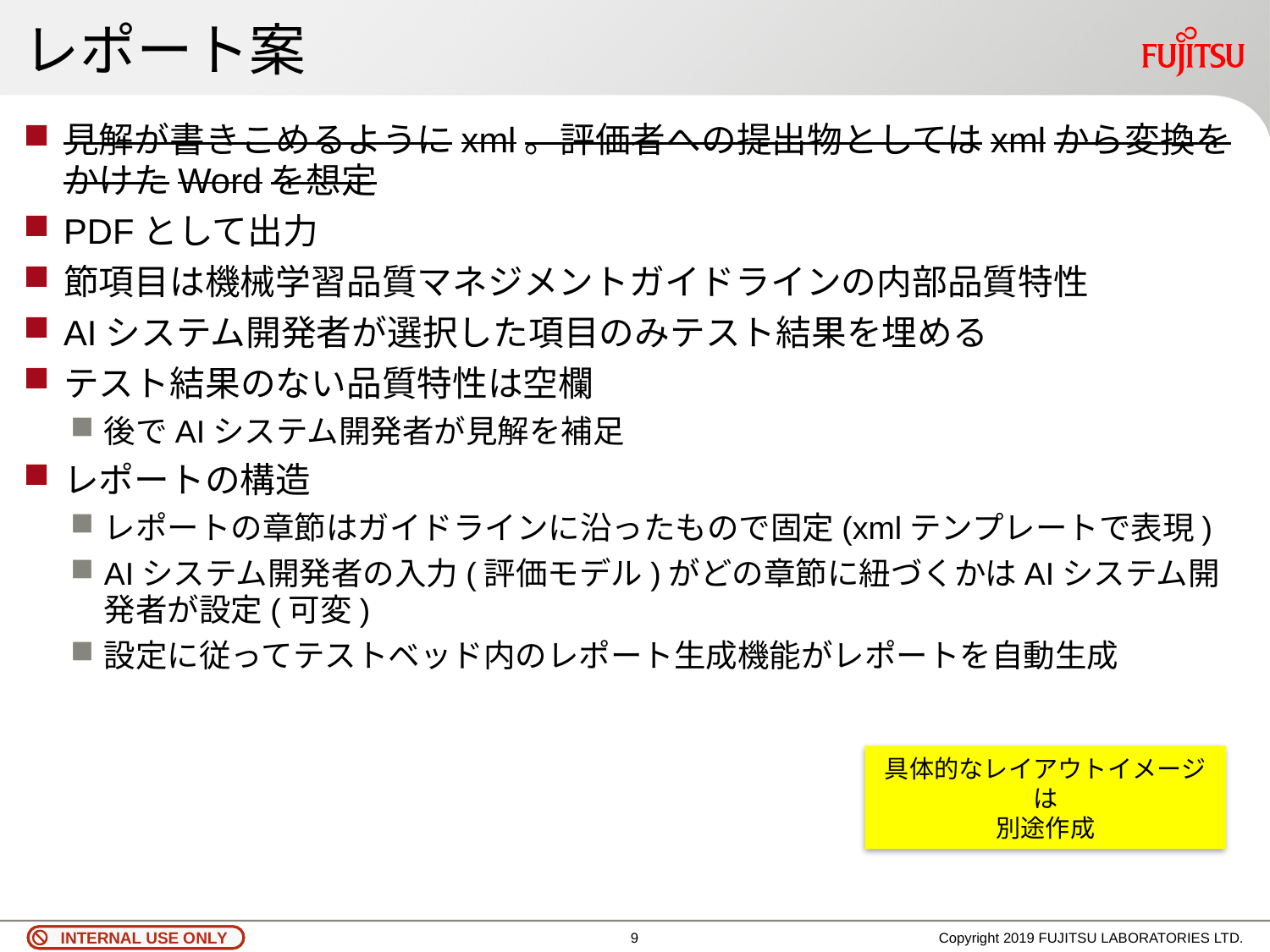

# レポート案
見解が書きこめるようにxml。評価者への提出物としてはxmlから変換をかけたWordを想定
PDFとして出力
節項目は機械学習品質マネジメントガイドラインの内部品質特性
AIシステム開発者が選択した項目のみテスト結果を埋める
テスト結果のない品質特性は空欄
後でAIシステム開発者が見解を補足
レポートの構造
レポートの章節はガイドラインに沿ったもので固定(xmlテンプレートで表現)
AIシステム開発者の入力(評価モデル)がどの章節に紐づくかはAIシステム開発者が設定(可変)
設定に従ってテストベッド内のレポート生成機能がレポートを自動生成
具体的なレイアウトイメージは
別途作成
9
Copyright 2019 FUJITSU LABORATORIES LTD.